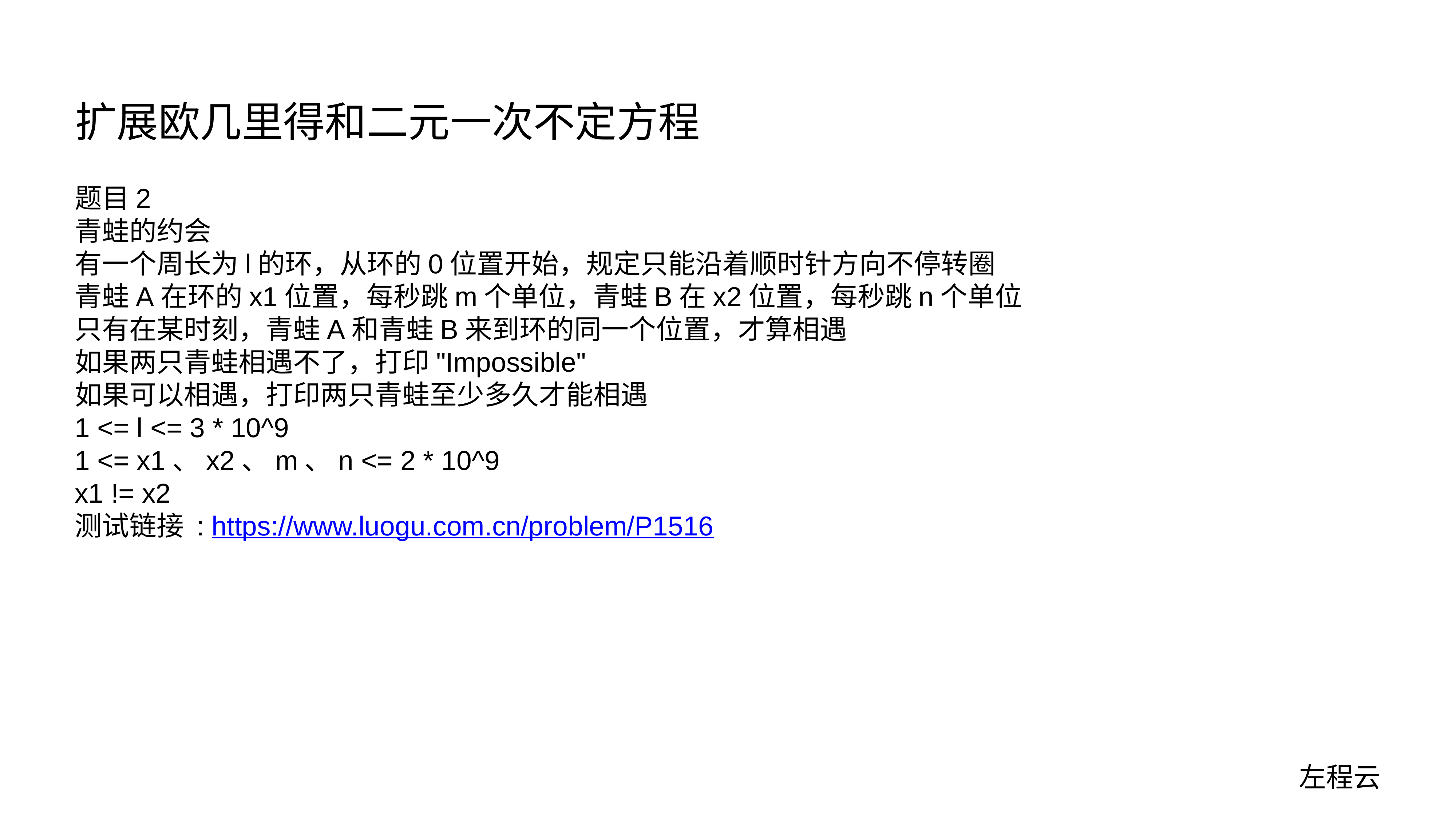

# 扩展欧几里得和二元一次不定方程
题目2
青蛙的约会
有一个周长为l的环，从环的0位置开始，规定只能沿着顺时针方向不停转圈
青蛙A在环的x1位置，每秒跳m个单位，青蛙B在x2位置，每秒跳n个单位
只有在某时刻，青蛙A和青蛙B来到环的同一个位置，才算相遇
如果两只青蛙相遇不了，打印"Impossible"
如果可以相遇，打印两只青蛙至少多久才能相遇
1 <= l <= 3 * 10^9
1 <= x1、x2、m、n <= 2 * 10^9
x1 != x2
测试链接 : https://www.luogu.com.cn/problem/P1516
左程云